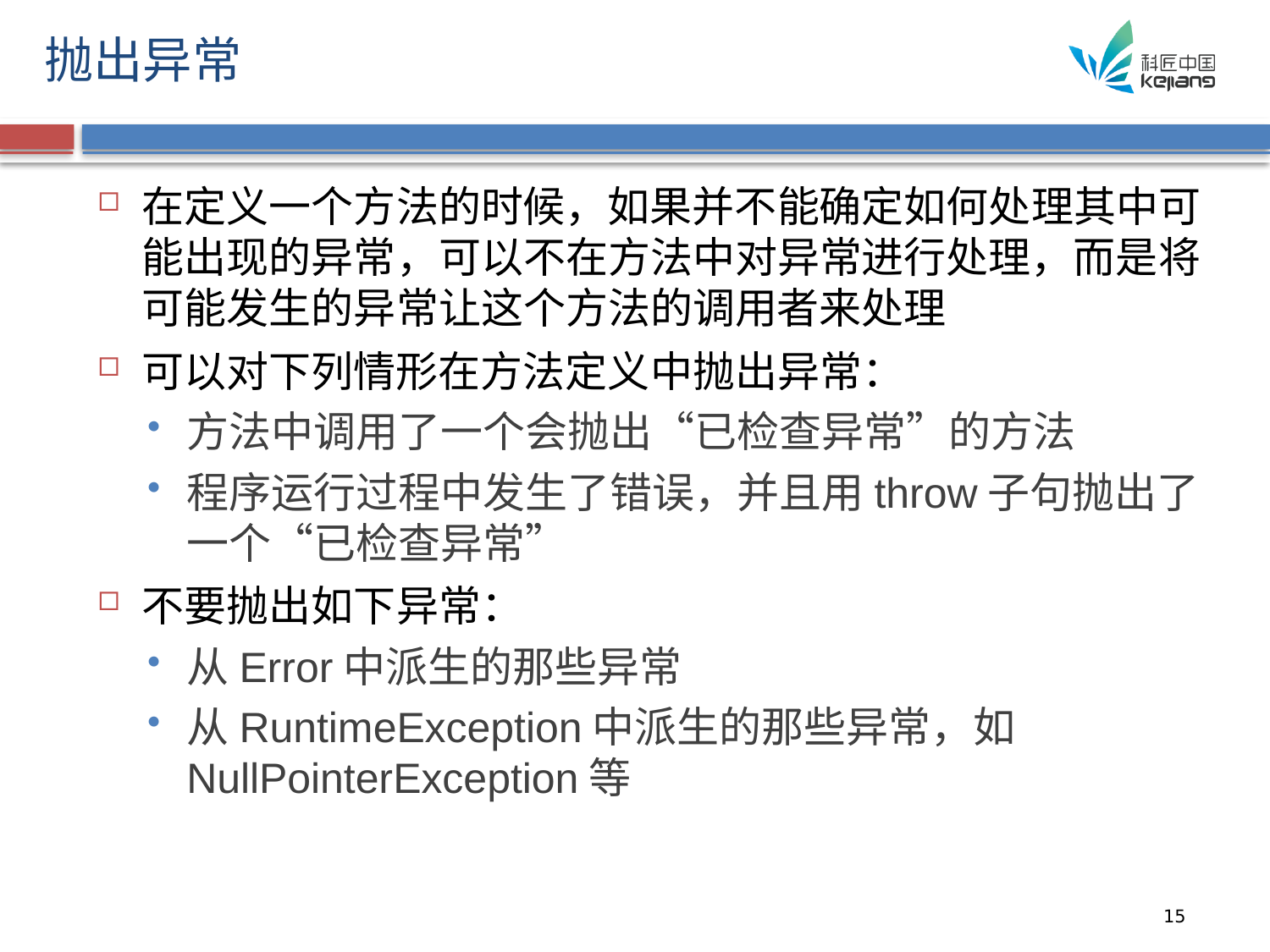

# 抛出异常
在定义一个方法的时候，如果并不能确定如何处理其中可能出现的异常，可以不在方法中对异常进行处理，而是将可能发生的异常让这个方法的调用者来处理
可以对下列情形在方法定义中抛出异常：
方法中调用了一个会抛出“已检查异常”的方法
程序运行过程中发生了错误，并且用throw子句抛出了一个“已检查异常”
不要抛出如下异常：
从Error中派生的那些异常
从RuntimeException中派生的那些异常，如NullPointerException等
15